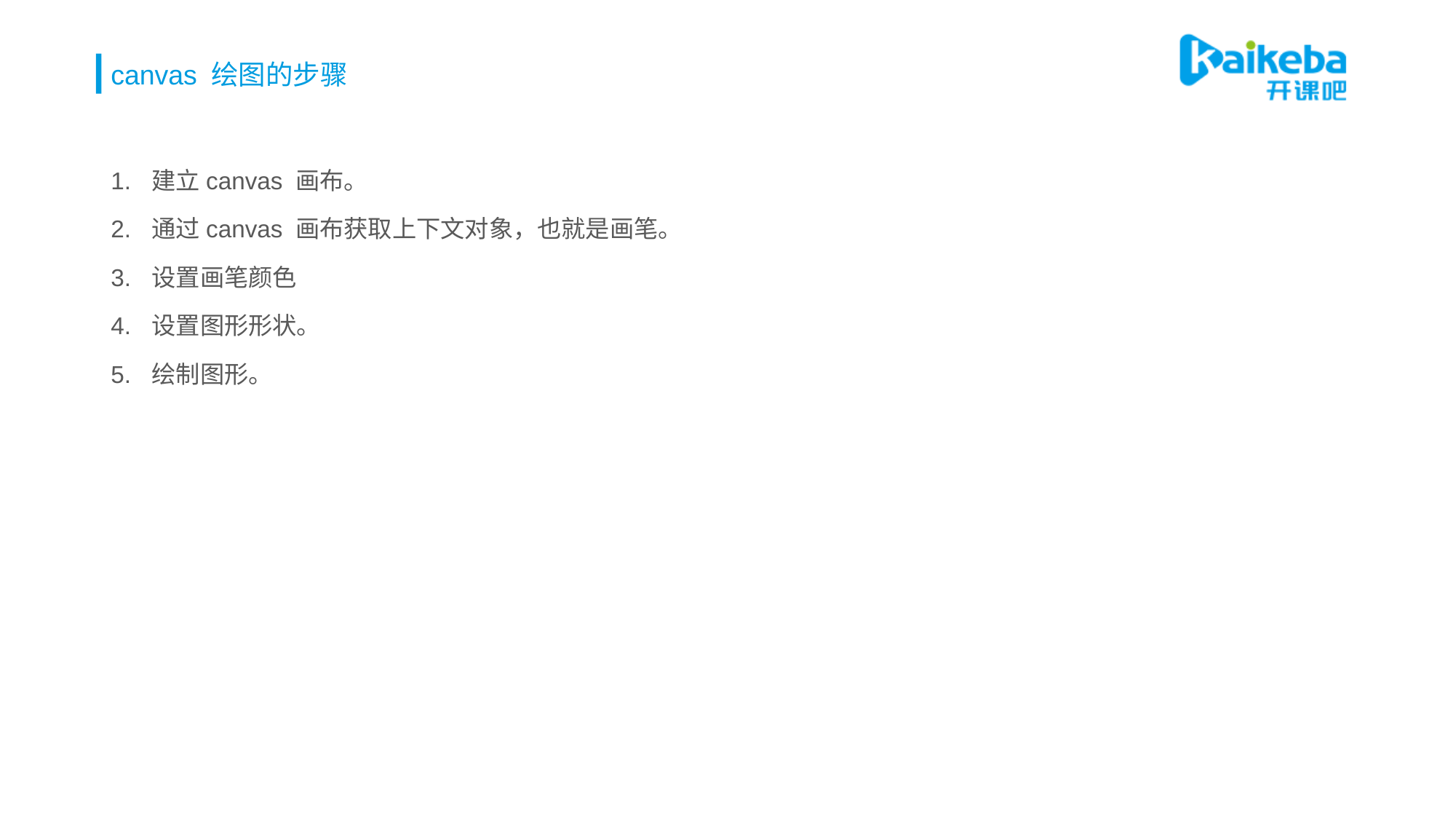

# canvas 绘图的步骤
建立canvas 画布。
通过canvas 画布获取上下文对象，也就是画笔。
设置画笔颜色
设置图形形状。
绘制图形。